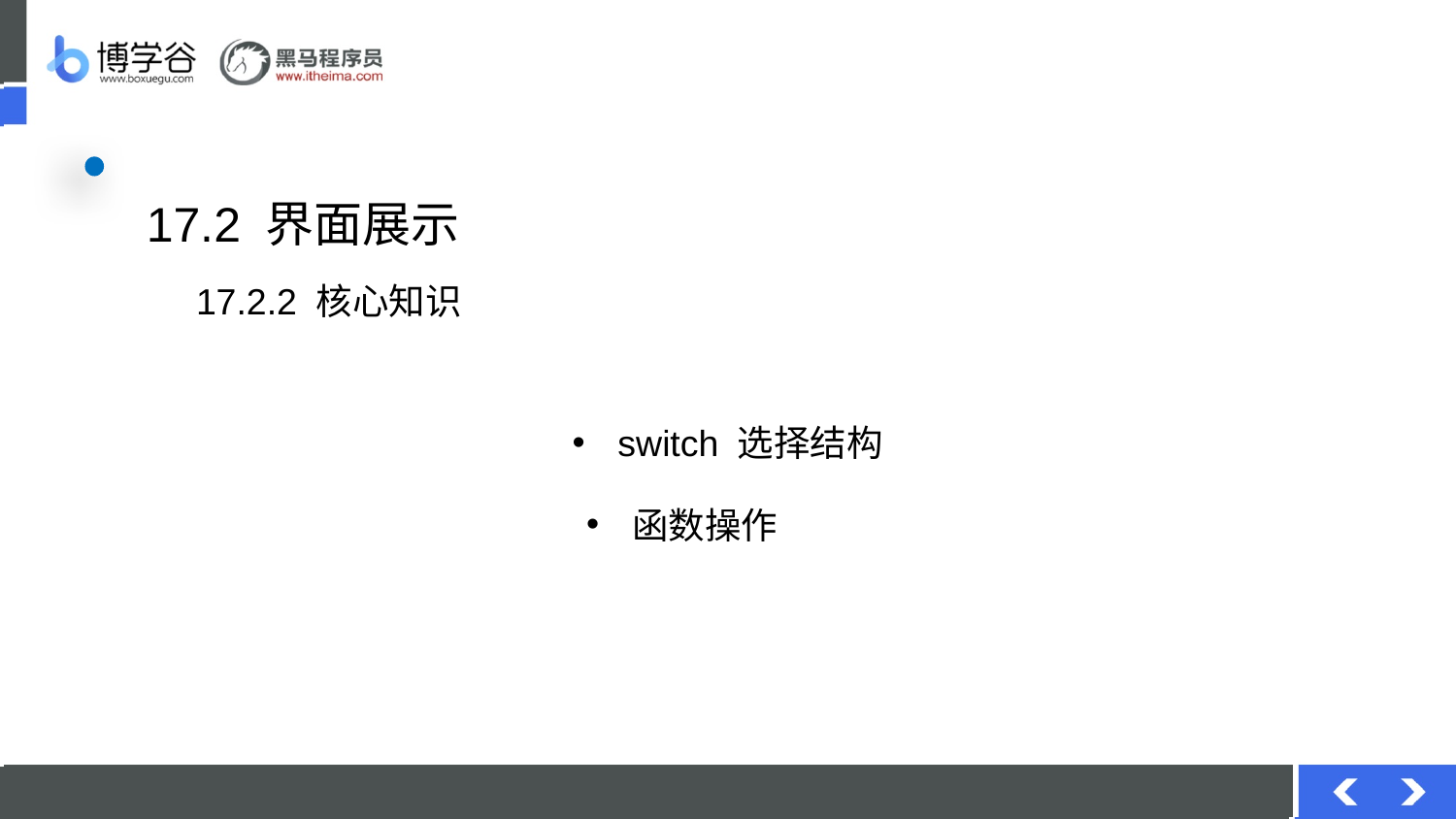

# 17.2 界面展示
17.2.2 核心知识
switch 选择结构
函数操作